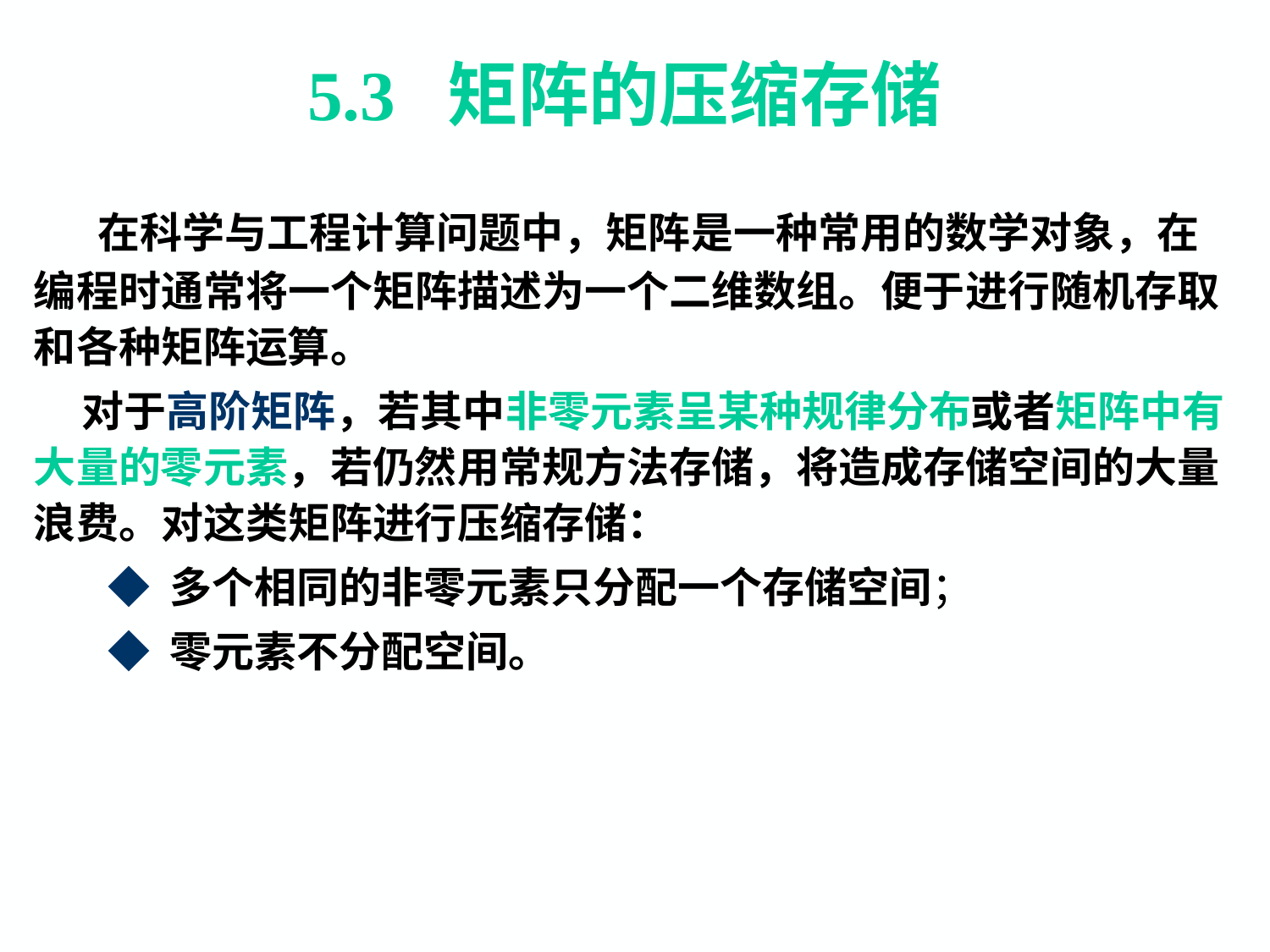

5.3  矩阵的压缩存储
# 在科学与工程计算问题中，矩阵是一种常用的数学对象，在编程时通常将一个矩阵描述为一个二维数组。便于进行随机存取和各种矩阵运算。
    对于高阶矩阵，若其中非零元素呈某种规律分布或者矩阵中有大量的零元素，若仍然用常规方法存储，将造成存储空间的大量浪费。对这类矩阵进行压缩存储：
◆ 多个相同的非零元素只分配一个存储空间；
◆ 零元素不分配空间。